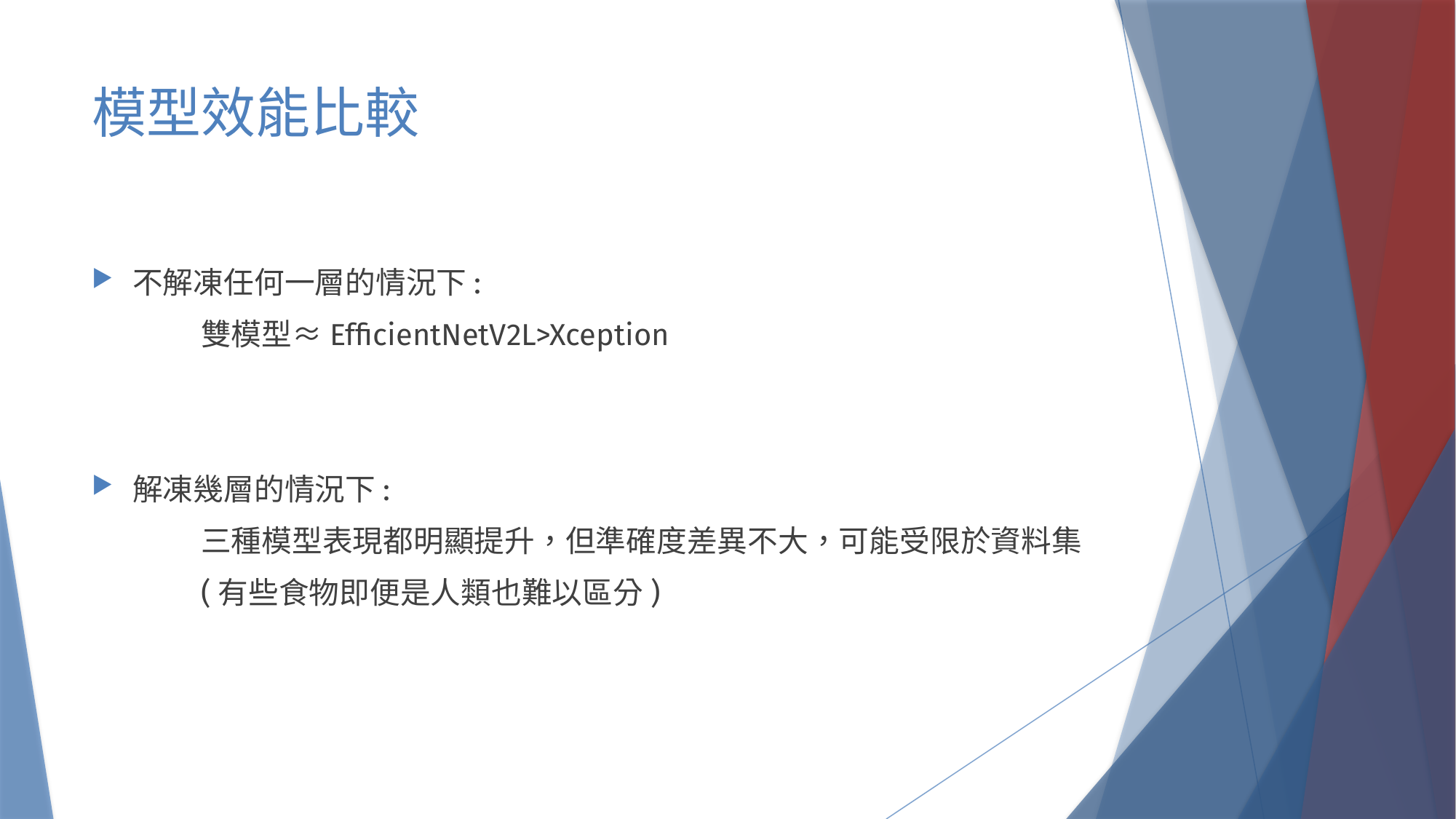

# 模型效能比較
不解凍任何一層的情況下:
	雙模型≈EfficientNetV2L>Xception

解凍幾層的情況下:
	三種模型表現都明顯提升，但準確度差異不大，可能受限於資料集
	(有些食物即便是人類也難以區分)